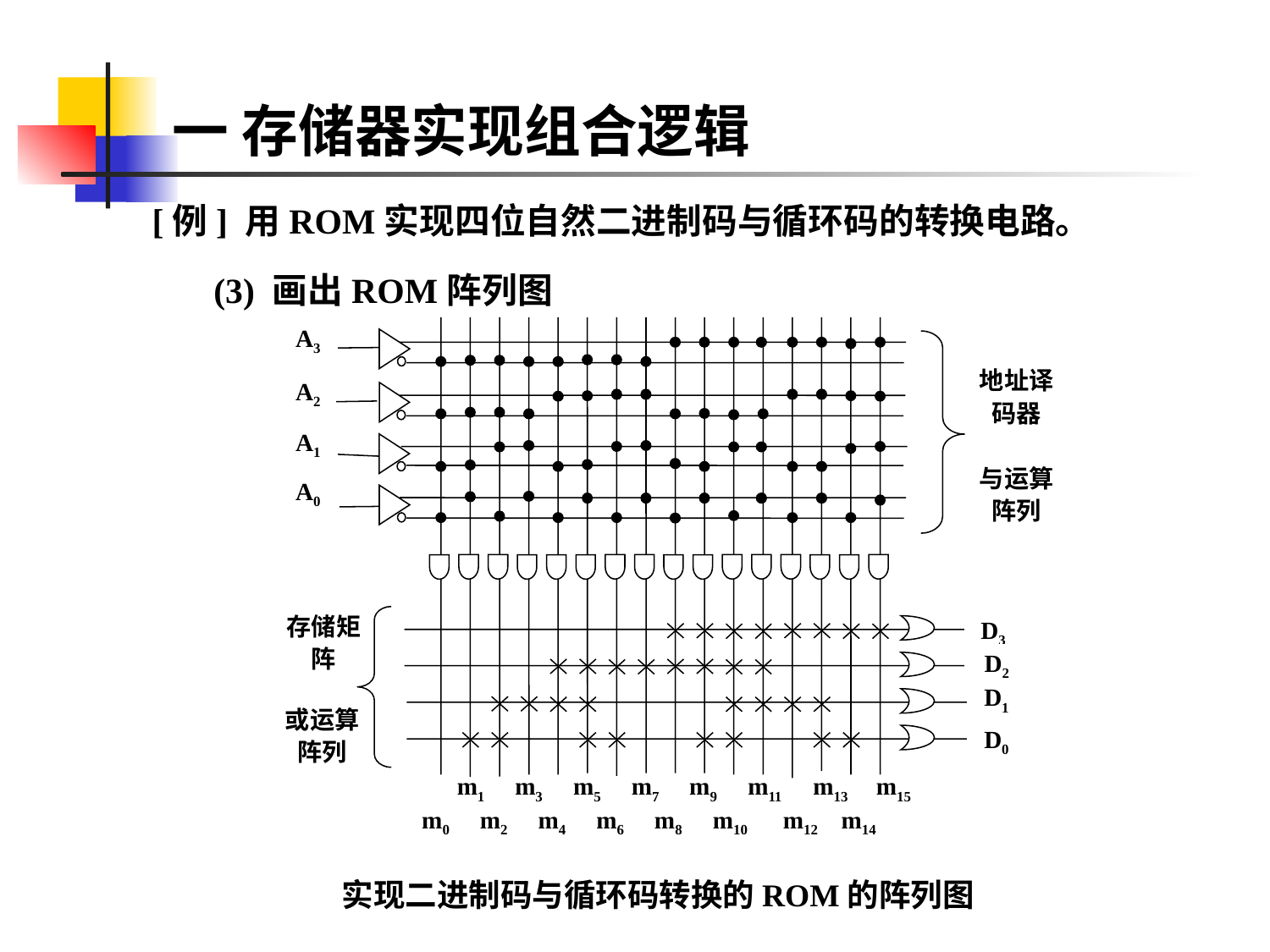

# 一 存储器实现组合逻辑
[例] 用ROM实现四位自然二进制码与循环码的转换电路。
(3) 画出ROM阵列图

A3

地址译码器

与运算阵列

A2

A1

A0

存储矩阵
D3

D2

D1

或运算阵列

D0

m1
m3
m5
m7
m9
m11
m13
m15
m0
m2
m4
m6
m8
m10
m12
m14
 实现二进制码与循环码转换的ROM的阵列图